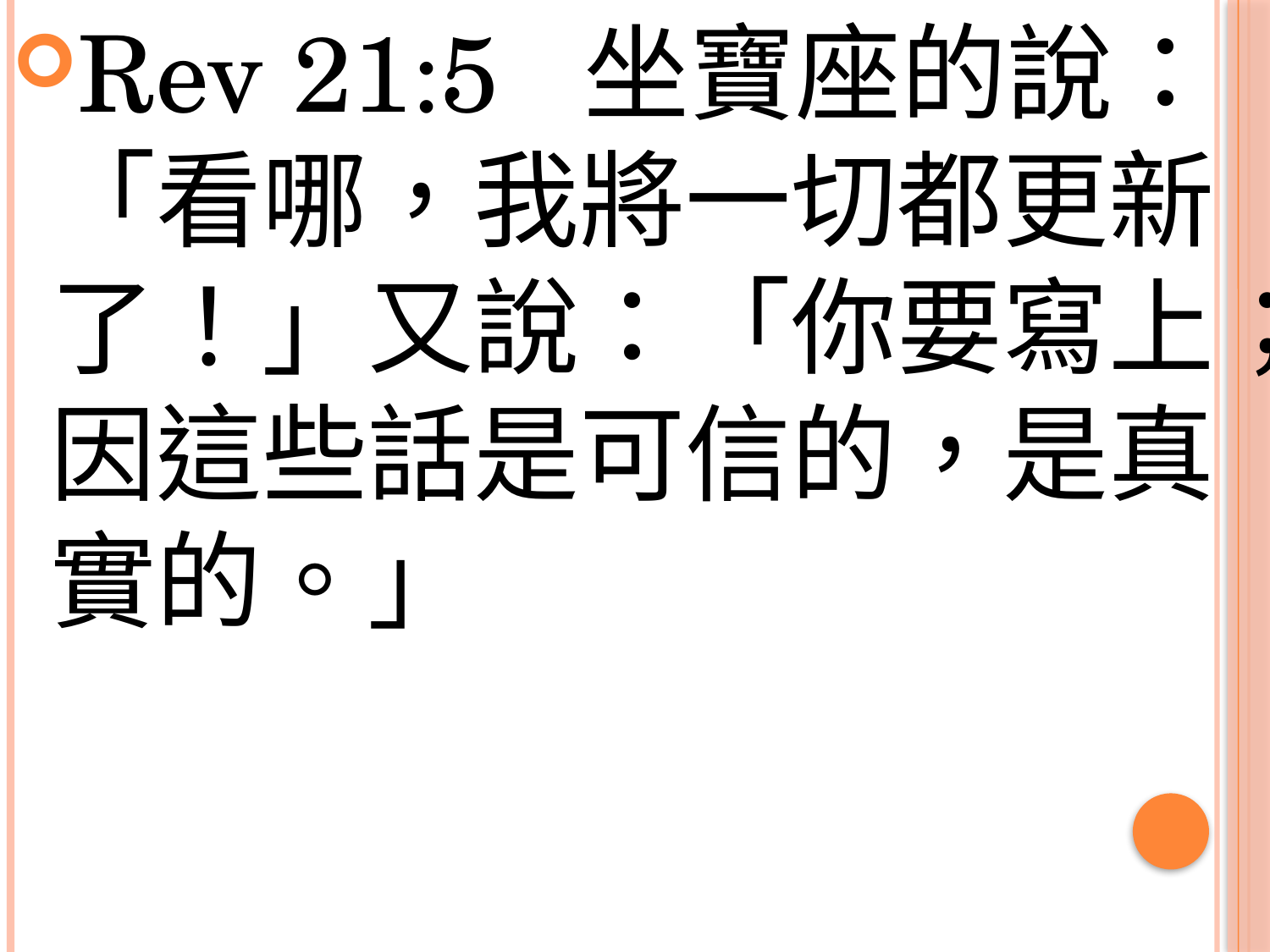

Rev 21:5  坐寶座的說：「看哪，我將一切都更新了！」又說：「你要寫上；因這些話是可信的，是真實的。」